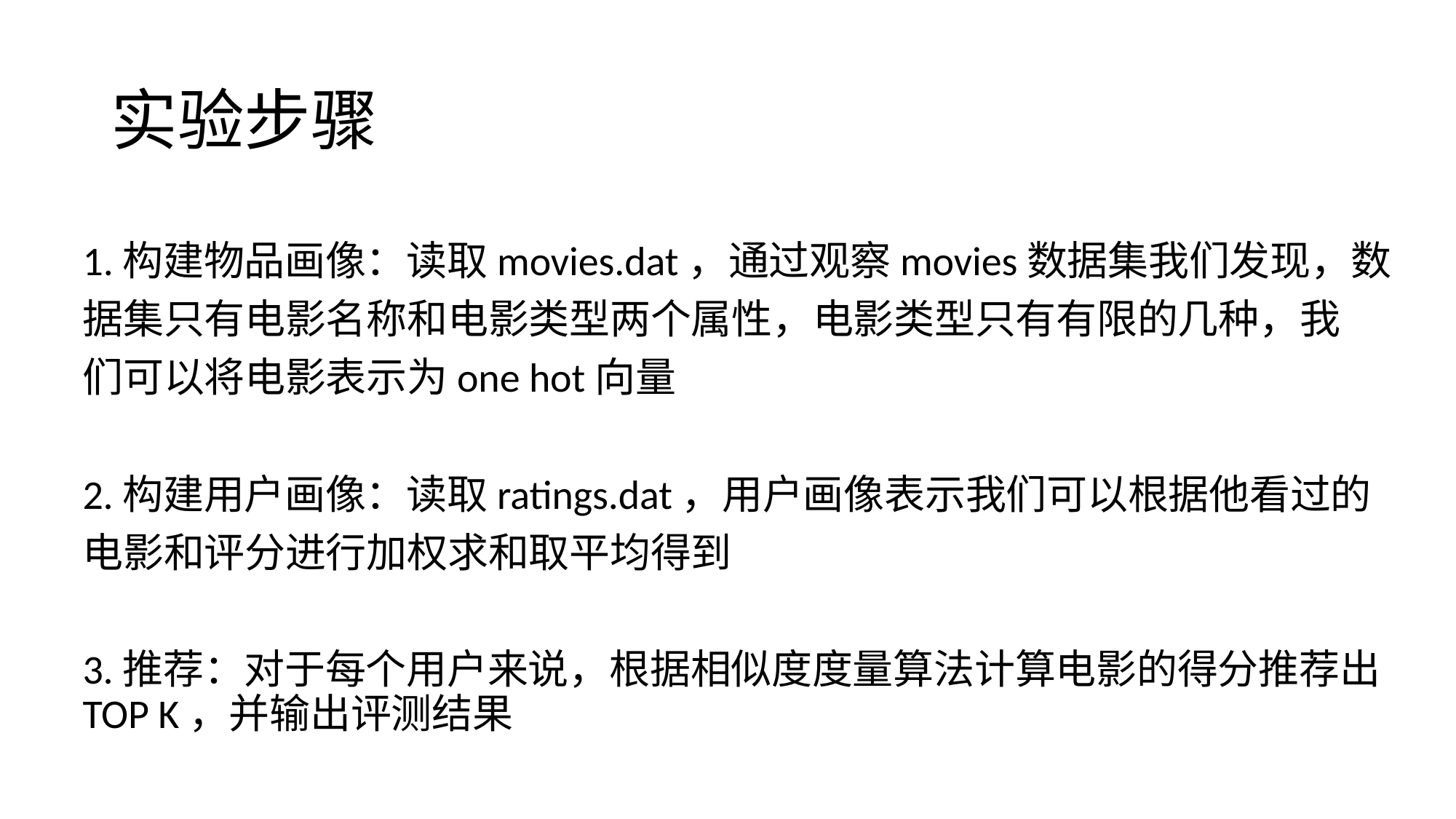

# 实验步骤
1.构建物品画像：读取movies.dat，通过观察movies数据集我们发现，数
据集只有电影名称和电影类型两个属性，电影类型只有有限的几种，我
们可以将电影表示为one hot向量

2.构建用户画像：读取ratings.dat，用户画像表示我们可以根据他看过的
电影和评分进行加权求和取平均得到

3.推荐：对于每个用户来说，根据相似度度量算法计算电影的得分推荐出TOP K，并输出评测结果